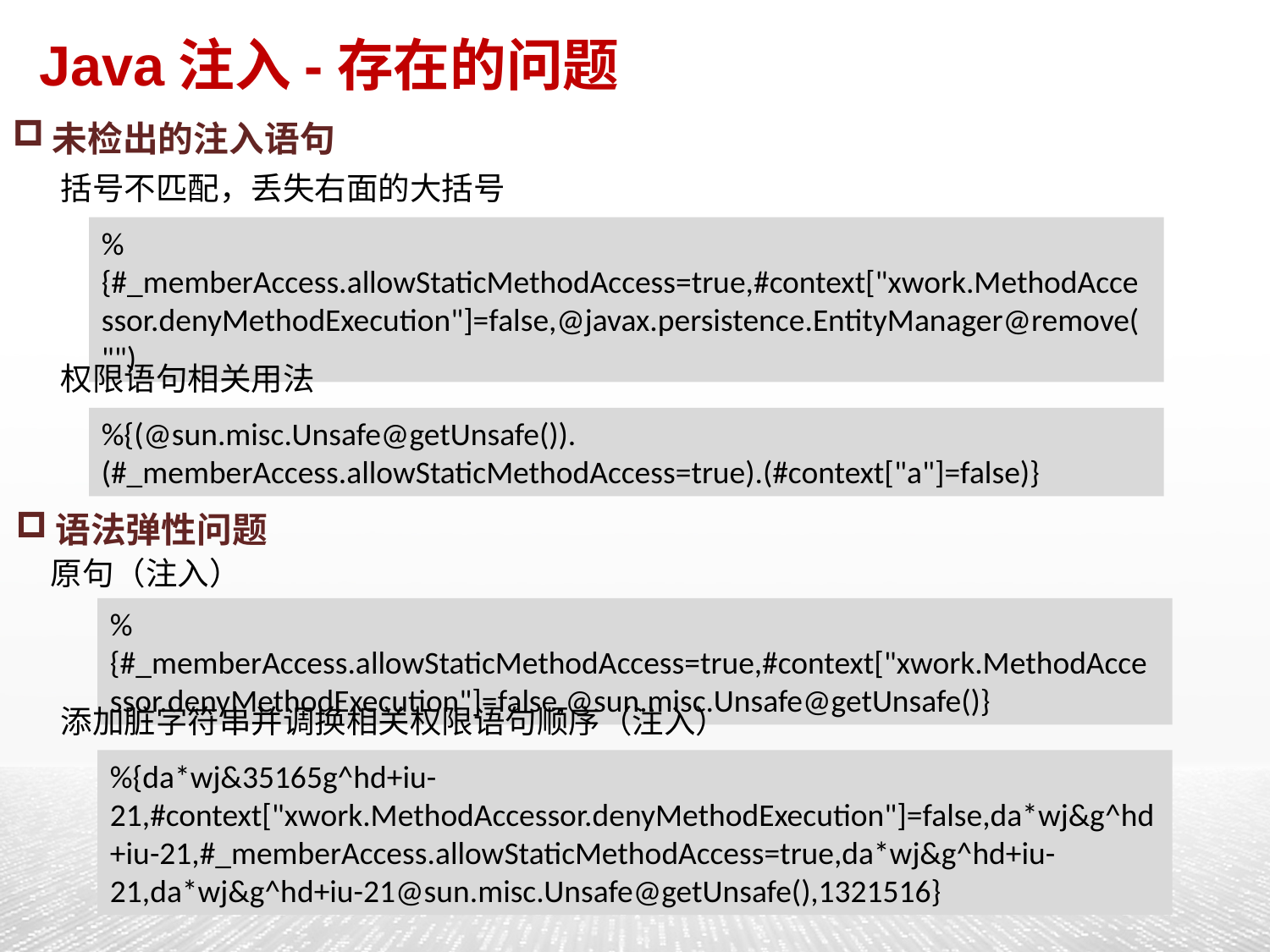

Java注入-存在的问题
未检出的注入语句
括号不匹配，丢失右面的大括号
%{#_memberAccess.allowStaticMethodAccess=true,#context["xwork.MethodAccessor.denyMethodExecution"]=false,@javax.persistence.EntityManager@remove("")
权限语句相关用法
%{(@sun.misc.Unsafe@getUnsafe()).(#_memberAccess.allowStaticMethodAccess=true).(#context["a"]=false)}
语法弹性问题
原句（注入）
%{#_memberAccess.allowStaticMethodAccess=true,#context["xwork.MethodAccessor.denyMethodExecution"]=false,@sun.misc.Unsafe@getUnsafe()}
添加脏字符串并调换相关权限语句顺序（注入）
%{da*wj&35165g^hd+iu-21,#context["xwork.MethodAccessor.denyMethodExecution"]=false,da*wj&g^hd+iu-21,#_memberAccess.allowStaticMethodAccess=true,da*wj&g^hd+iu-21,da*wj&g^hd+iu-21@sun.misc.Unsafe@getUnsafe(),1321516}